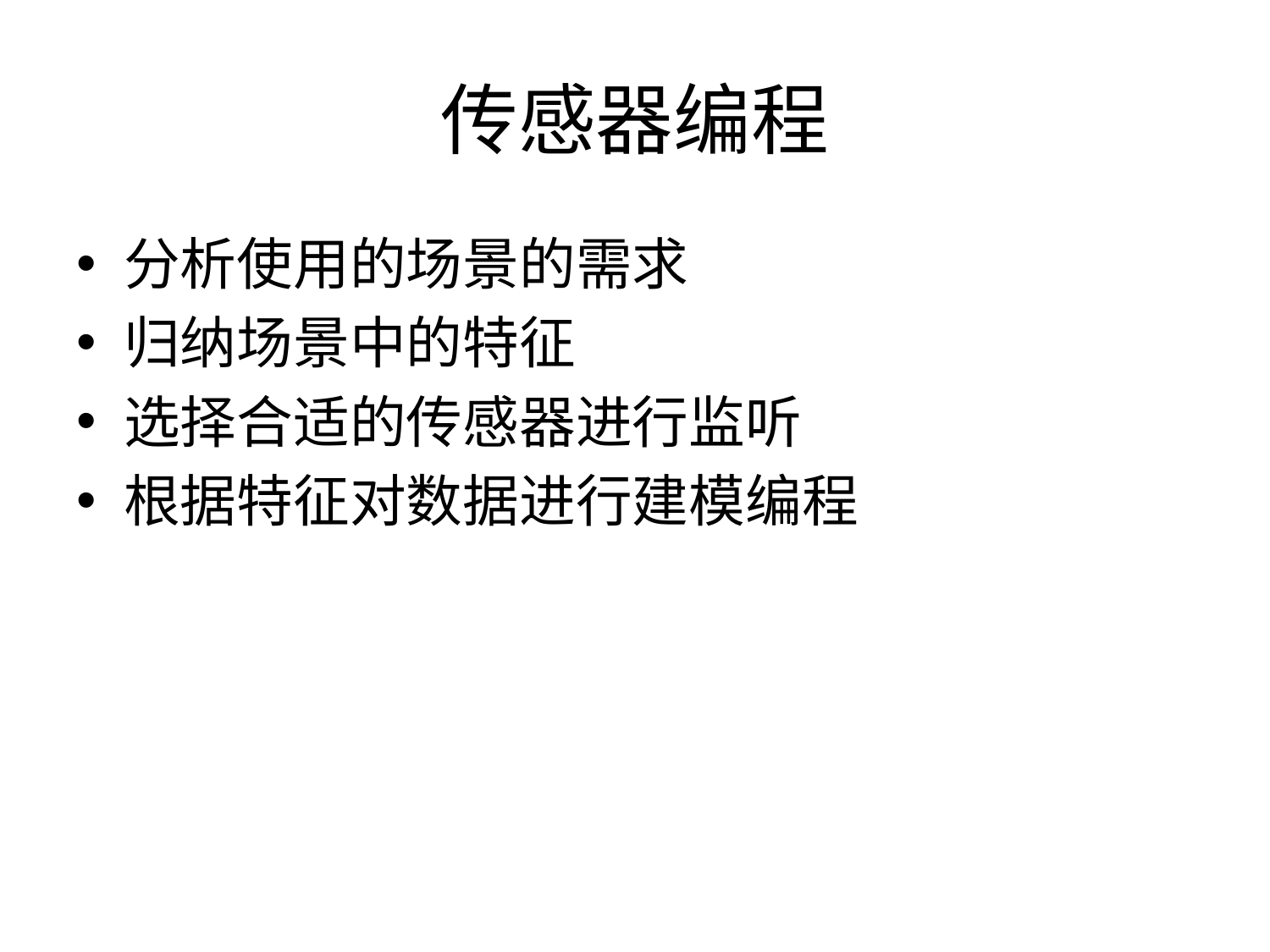

# 传感器编程
分析使用的场景的需求
归纳场景中的特征
选择合适的传感器进行监听
根据特征对数据进行建模编程